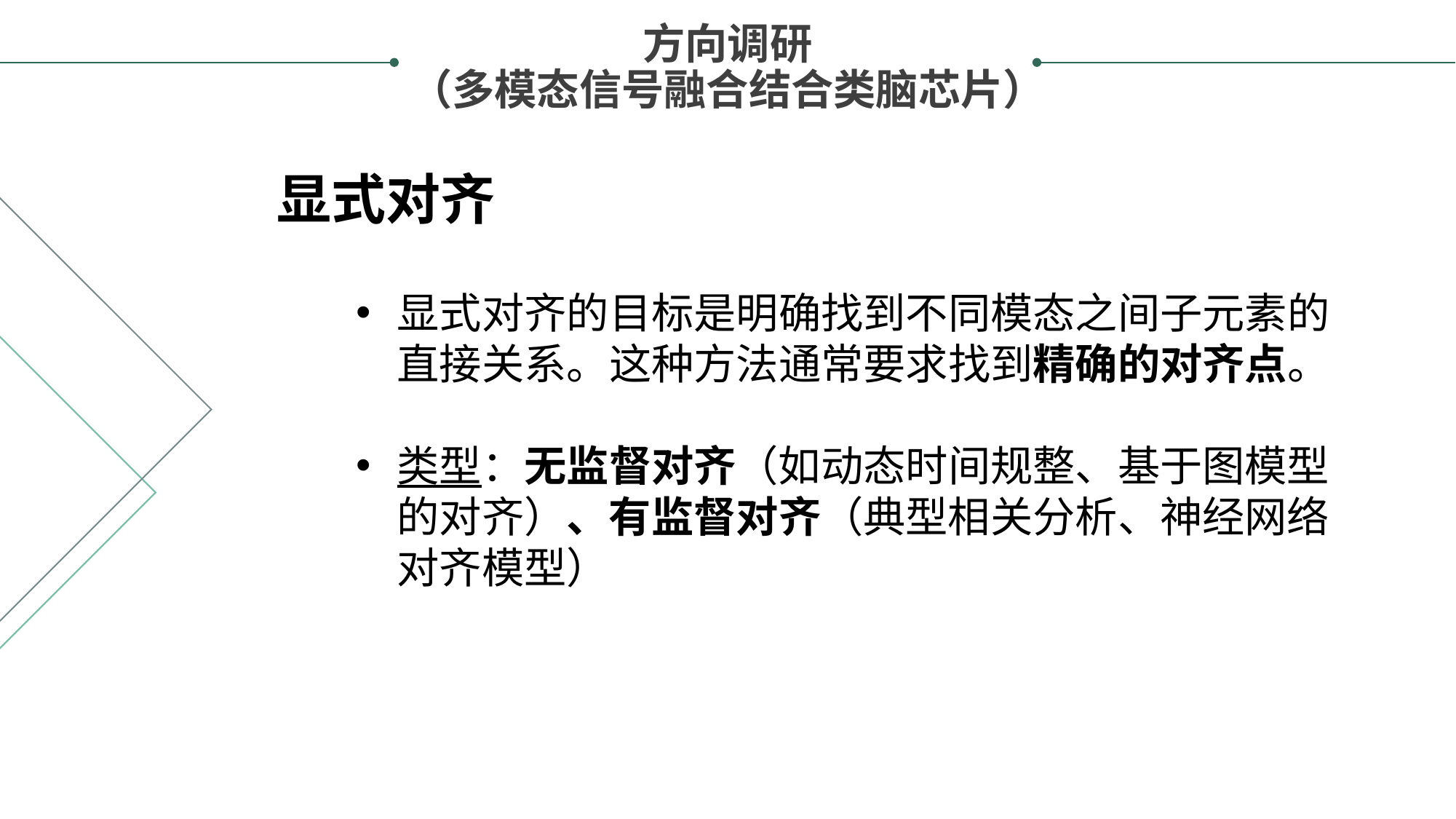

方向调研
（多模态信号融合结合类脑芯片）
显式对齐

显式对齐的目标是明确找到不同模态之间子元素的直接关系。这种方法通常要求找到精确的对齐点。

类型：无监督对齐（如动态时间规整、基于图模型的对齐）、有监督对齐（典型相关分析、神经网络对齐模型）